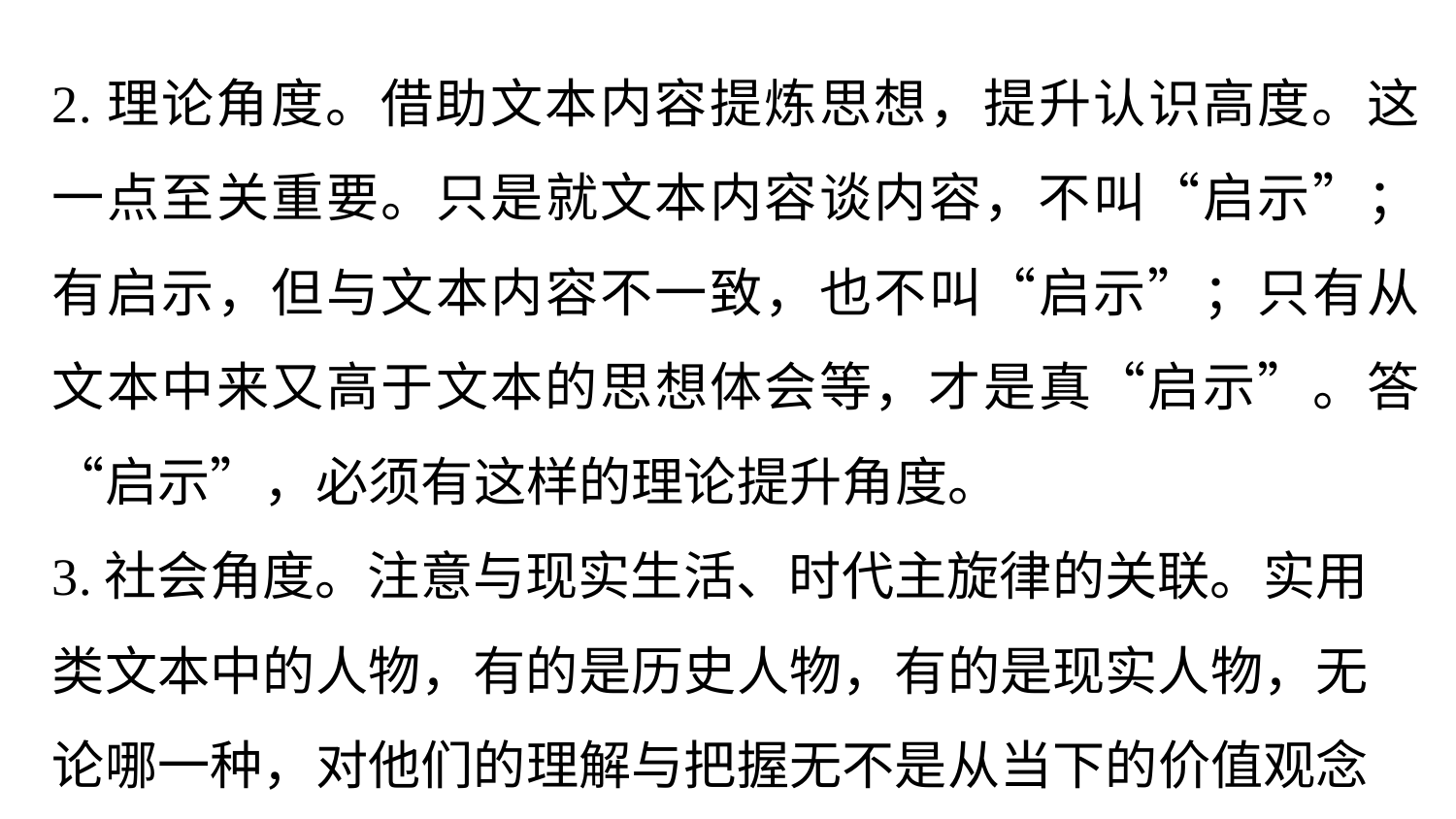

2.理论角度。借助文本内容提炼思想，提升认识高度。这一点至关重要。只是就文本内容谈内容，不叫“启示”；有启示，但与文本内容不一致，也不叫“启示”；只有从文本中来又高于文本的思想体会等，才是真“启示”。答“启示”，必须有这样的理论提升角度。
3.社会角度。注意与现实生活、时代主旋律的关联。实用类文本中的人物，有的是历史人物，有的是现实人物，无论哪一种，对他们的理解与把握无不是从当下的价值观念出发，